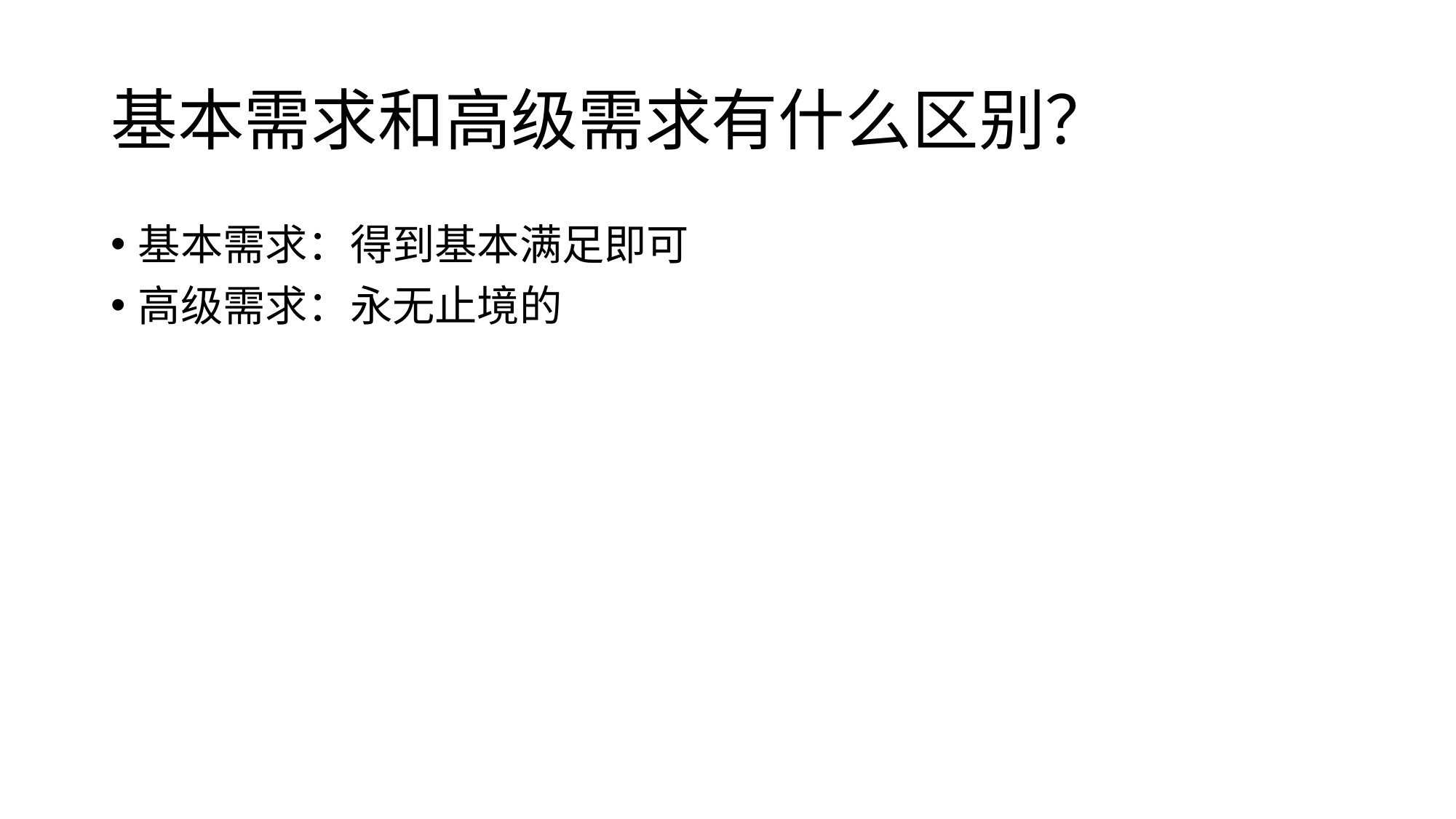

# 基本需求和高级需求有什么区别？
基本需求：得到基本满足即可
高级需求：永无止境的